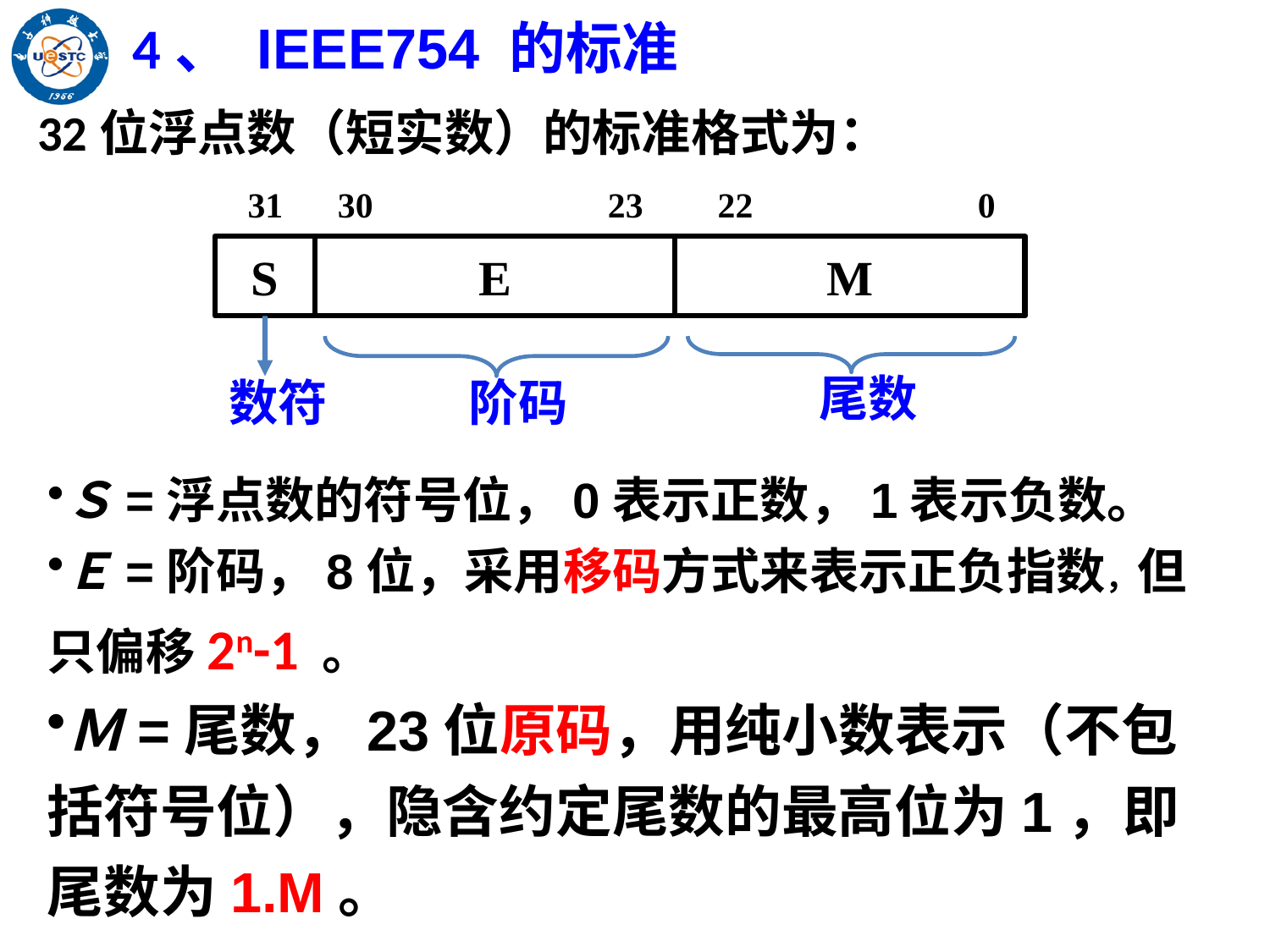

4、 IEEE754 的标准
    32位浮点数（短实数）的标准格式为：
31
30
23
22
0
S
E
M

    尾数
    数符
    阶码
Ｓ=浮点数的符号位，0表示正数，1表示负数。
Ｅ=阶码，8位，采用移码方式来表示正负指数，但只偏移2n-1 。
Ｍ=尾数，23位原码，用纯小数表示（不包括符号位），隐含约定尾数的最高位为1，即尾数为1.M。